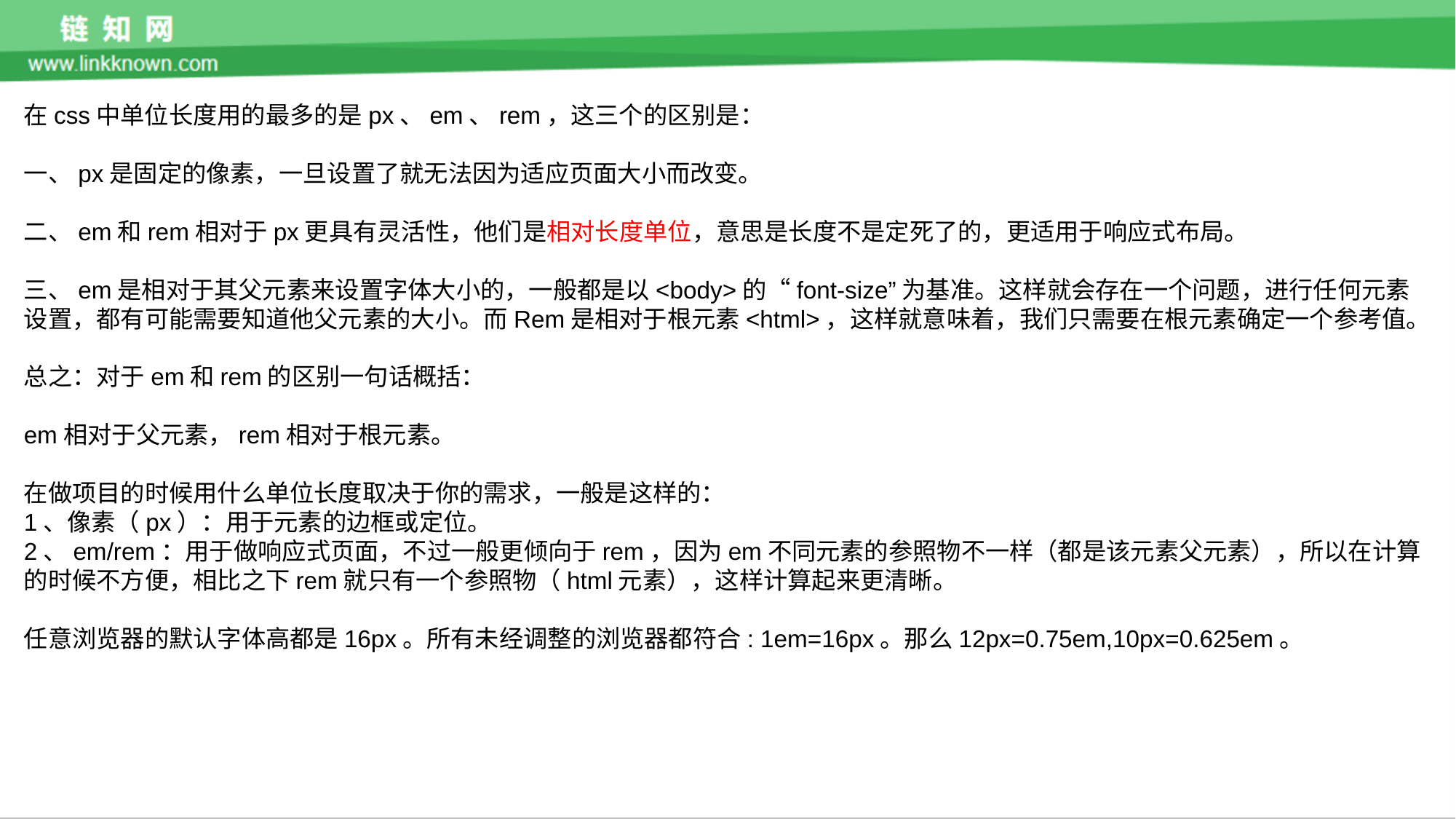

在css中单位长度用的最多的是px、em、rem，这三个的区别是：

一、px是固定的像素，一旦设置了就无法因为适应页面大小而改变。

二、em和rem相对于px更具有灵活性，他们是相对长度单位，意思是长度不是定死了的，更适用于响应式布局。

三、em是相对于其父元素来设置字体大小的，一般都是以<body>的“font-size”为基准。这样就会存在一个问题，进行任何元素设置，都有可能需要知道他父元素的大小。而Rem是相对于根元素<html>，这样就意味着，我们只需要在根元素确定一个参考值。

总之：对于em和rem的区别一句话概括：

em相对于父元素，rem相对于根元素。

在做项目的时候用什么单位长度取决于你的需求，一般是这样的：
1、像素（px）：用于元素的边框或定位。
2、em/rem：用于做响应式页面，不过一般更倾向于rem，因为em不同元素的参照物不一样（都是该元素父元素），所以在计算的时候不方便，相比之下rem就只有一个参照物（html元素），这样计算起来更清晰。

任意浏览器的默认字体高都是16px。所有未经调整的浏览器都符合: 1em=16px。那么12px=0.75em,10px=0.625em。